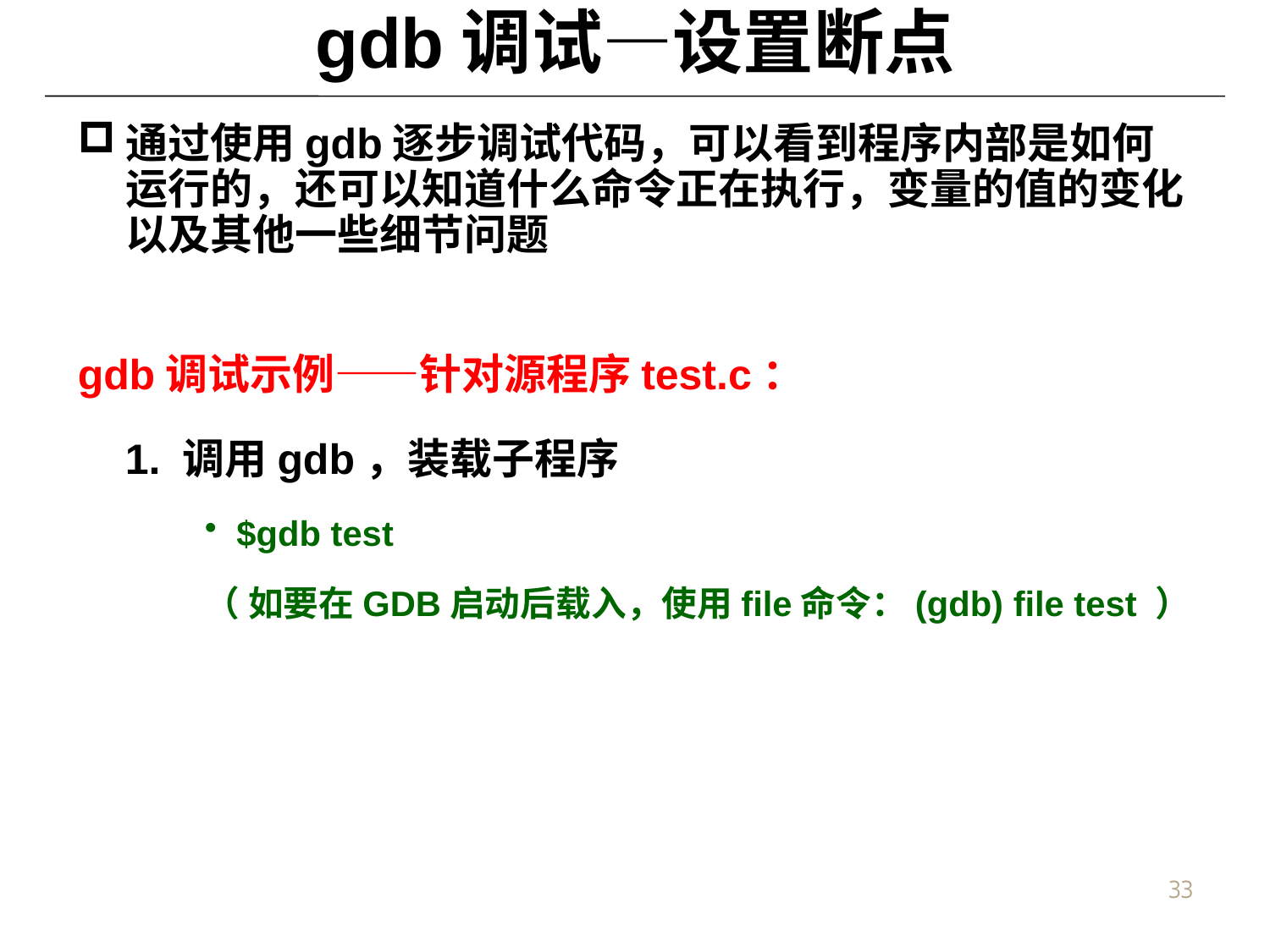

# gdb调试—设置断点
通过使用gdb逐步调试代码，可以看到程序内部是如何运行的，还可以知道什么命令正在执行，变量的值的变化以及其他一些细节问题

gdb调试示例——针对源程序test.c：
    1. 调用gdb，装载子程序
$gdb test
（ 如要在GDB启动后载入，使用file命令：(gdb) file test ）

33